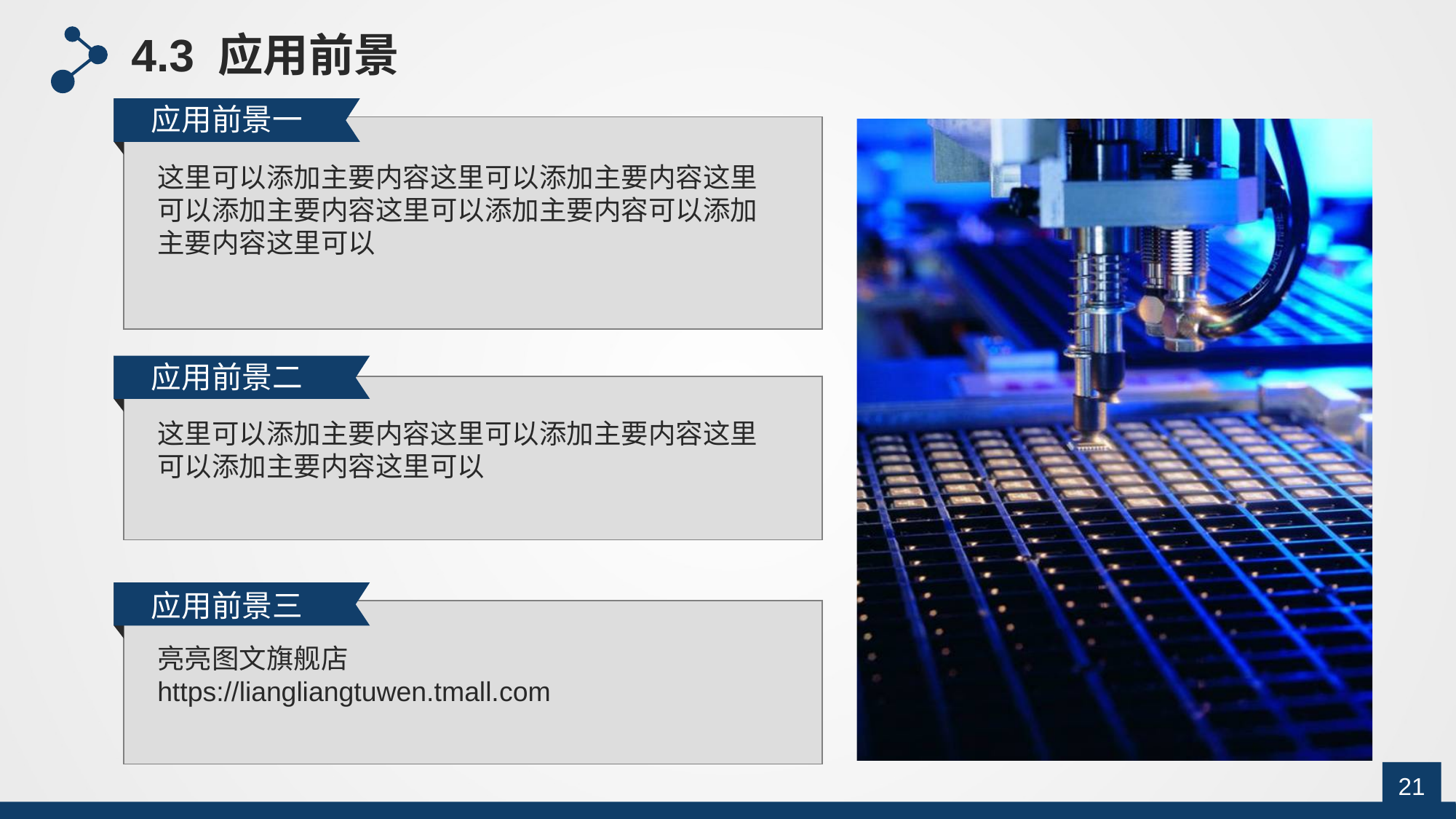

4.3 应用前景

应用前景一

这里可以添加主要内容这里可以添加主要内容这里可以添加主要内容这里可以添加主要内容可以添加主要内容这里可以
应用前景二

这里可以添加主要内容这里可以添加主要内容这里可以添加主要内容这里可以
应用前景三

亮亮图文旗舰店
https://liangliangtuwen.tmall.com